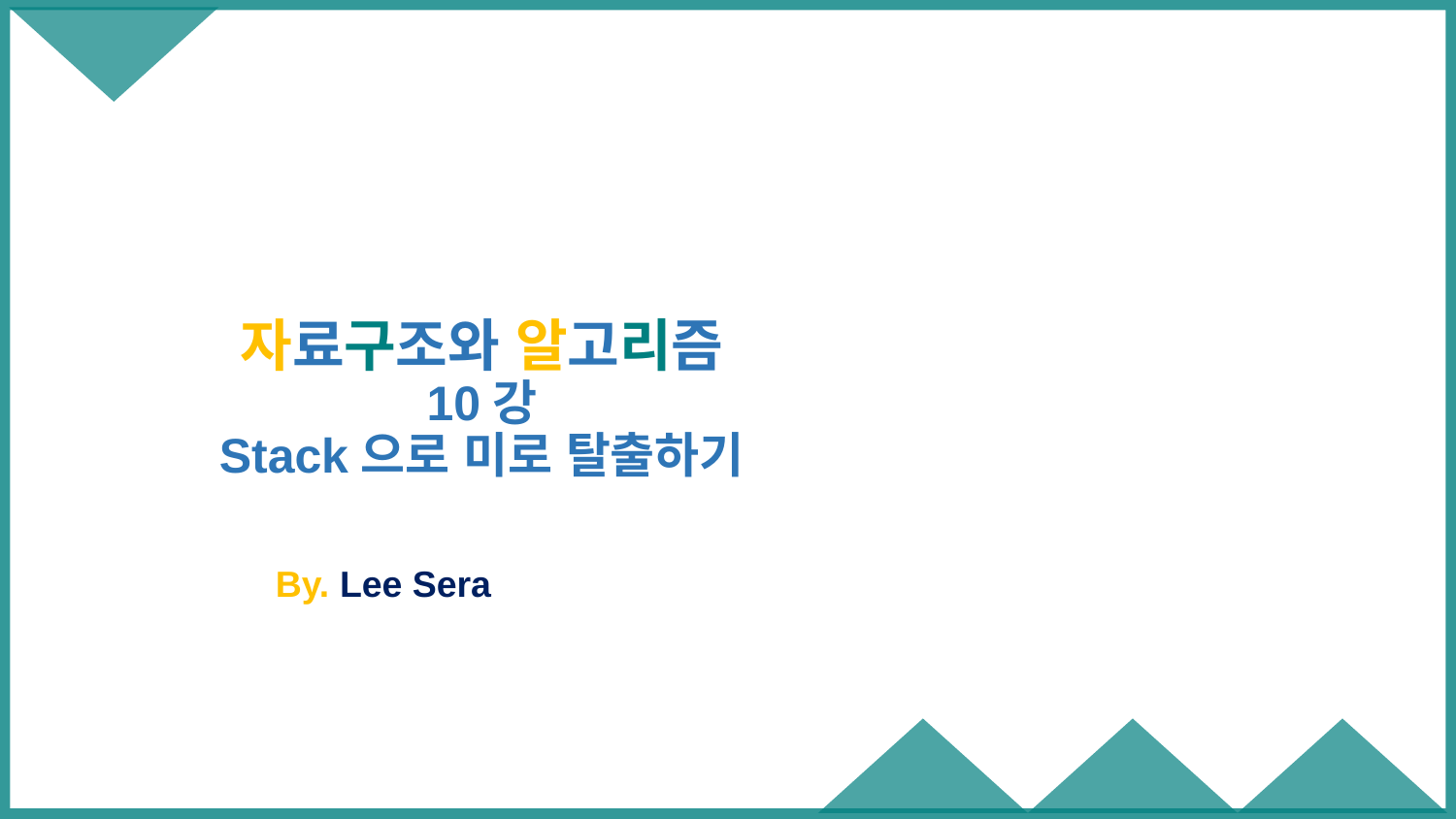

# 자료구조와 알고리즘 10강 Stack으로 미로 탈출하기
By. Lee Sera